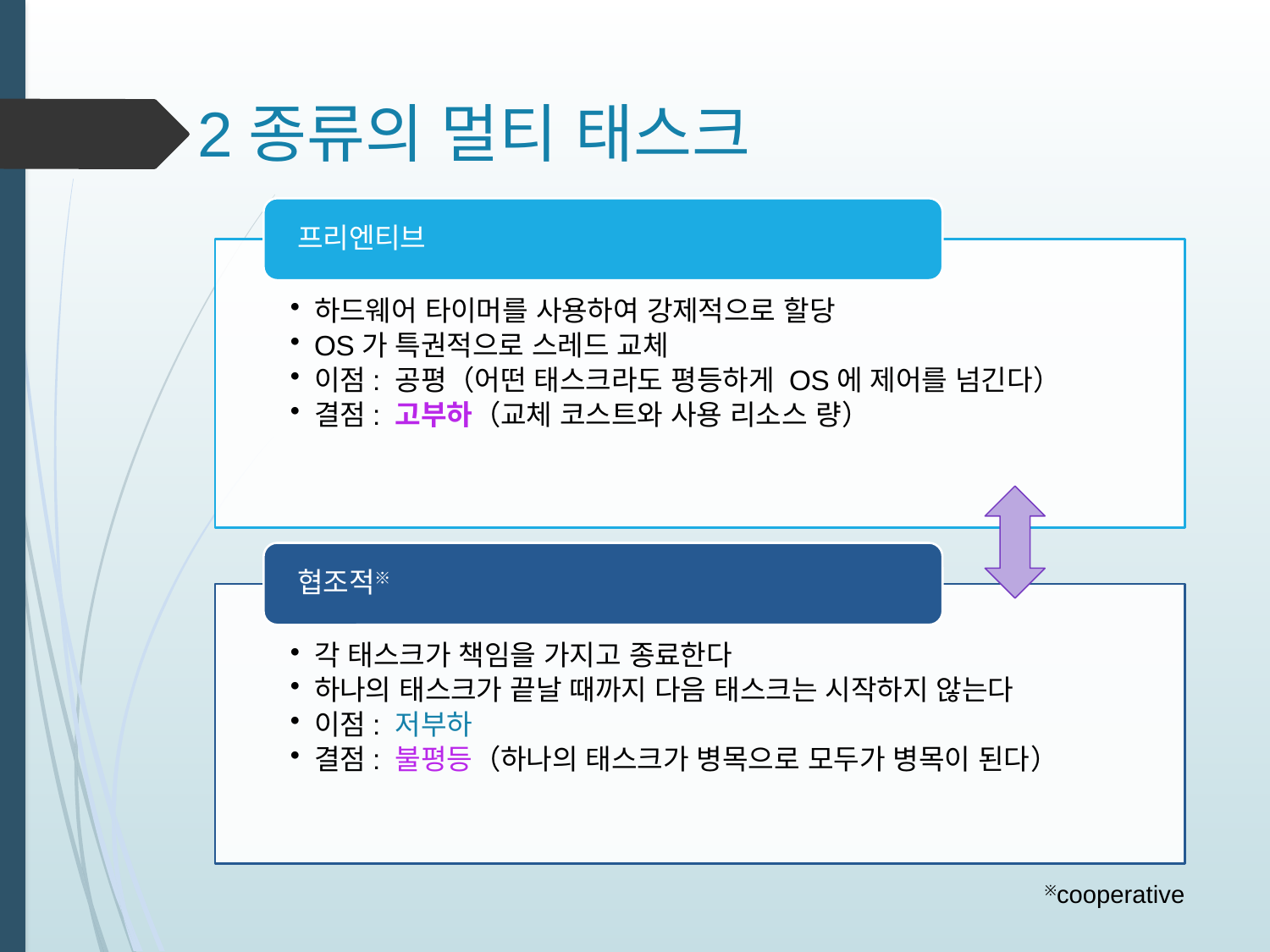

# 2종류의 멀티 태스크
하드웨어 타이머를 사용하여 강제적으로 할당
OS가 특권적으로 스레드 교체
이점: 공평（어떤 태스크라도 평등하게 OS에 제어를 넘긴다）
결점: 고부하（교체 코스트와 사용 리소스 량）
프리엔티브
각 태스크가 책임을 가지고 종료한다
하나의 태스크가 끝날 때까지 다음 태스크는 시작하지 않는다
이점: 저부하
결점: 불평등（하나의 태스크가 병목으로 모두가 병목이 된다）
협조적※

※cooperative